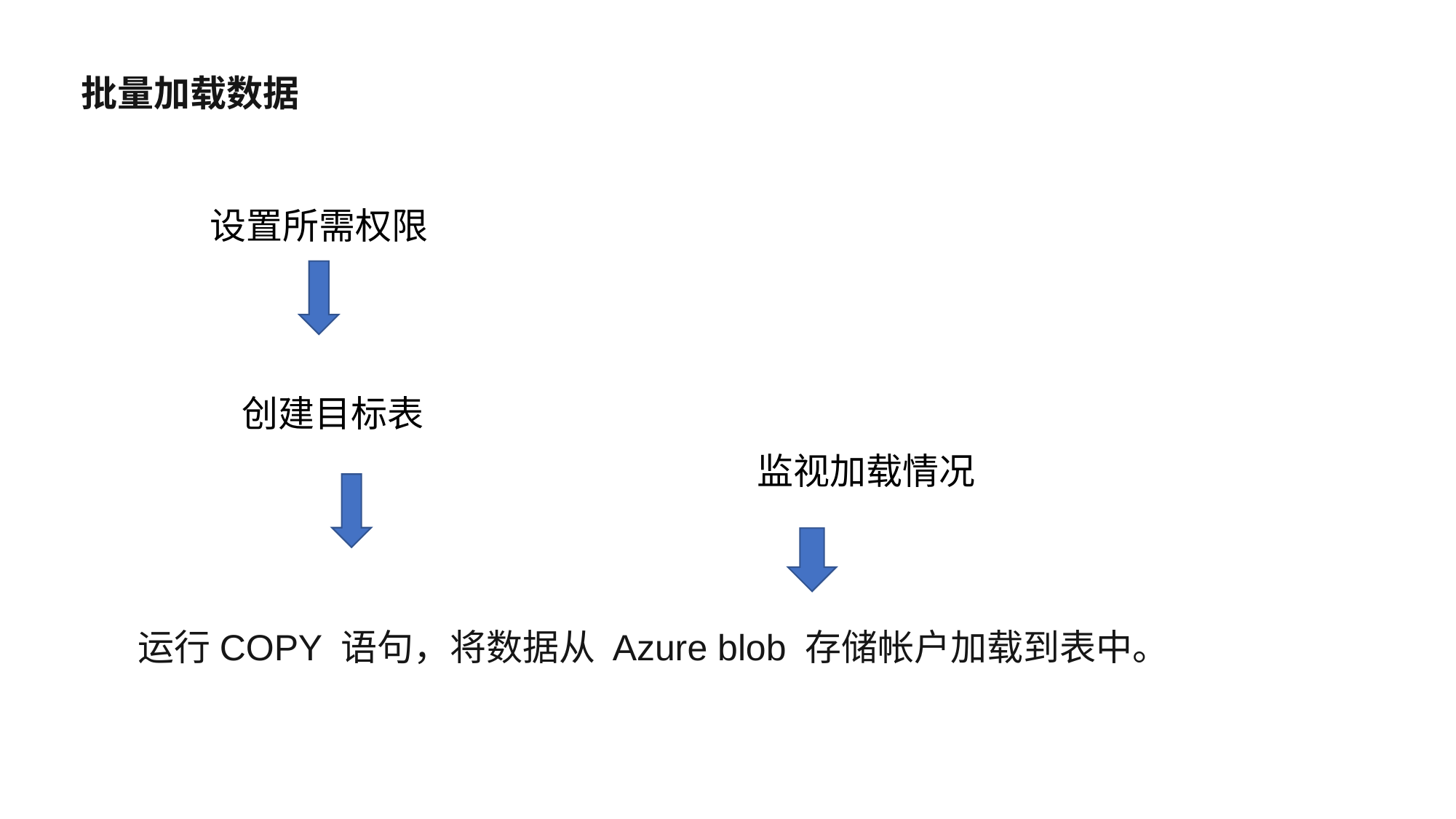

批量加载数据
设置所需权限

创建目标表
监视加载情况

运行COPY 语句，将数据从 Azure blob 存储帐户加载到表中。